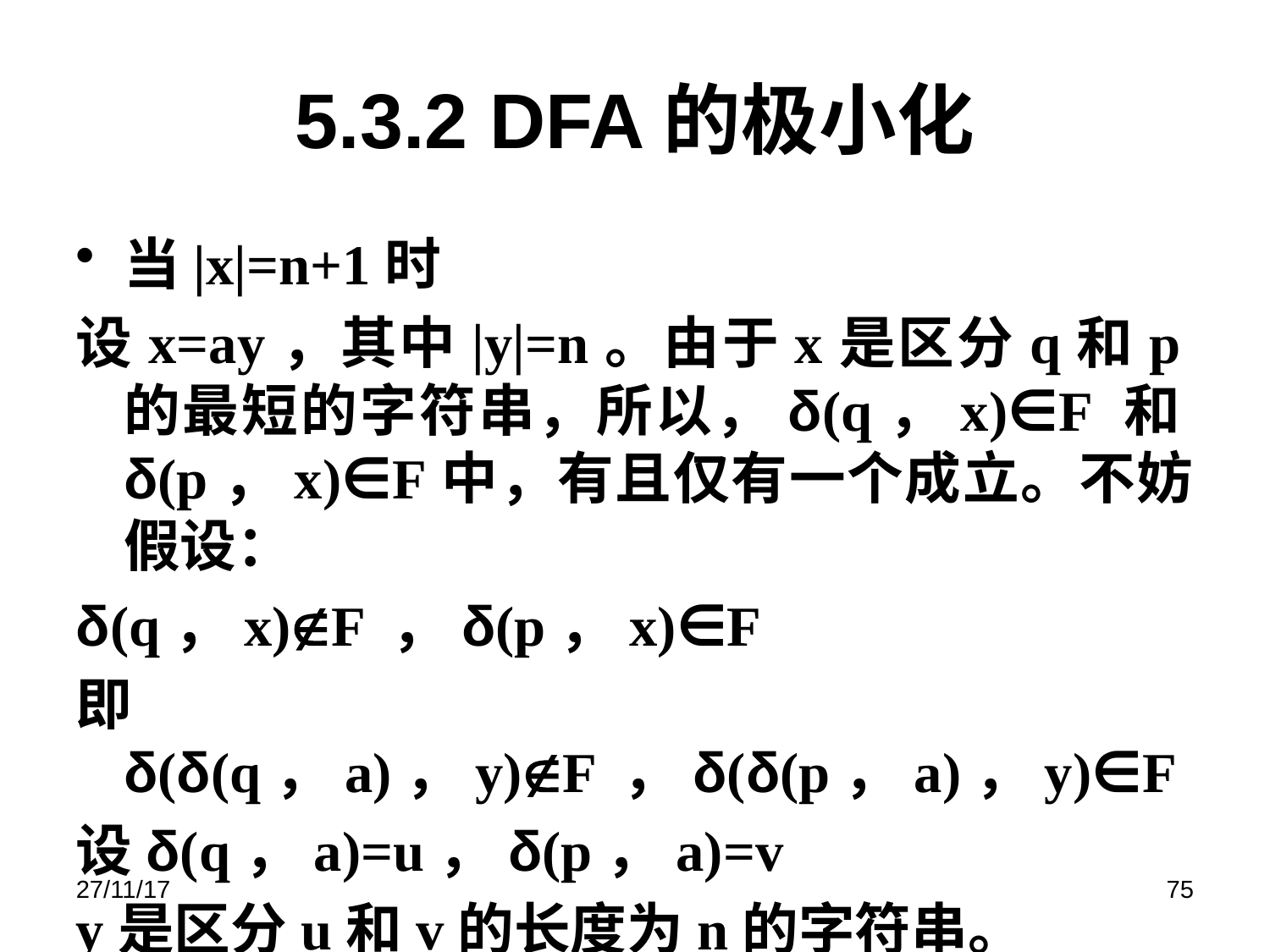

# 5.3.2 DFA的极小化
当|x|=n+1时
设x=ay，其中|y|=n。由于x是区分q和p的最短的字符串，所以，δ(q，x)∈F 和δ(p，x)∈F中，有且仅有一个成立。不妨假设：
δ(q，x)∉F ，δ(p，x)∈F
即δ(δ(q，a)，y)∉F ，δ(δ(p，a)，y)∈F
设δ(q，a)=u，δ(p，a)=v
y是区分u和v的长度为n的字符串。
27/11/17
75